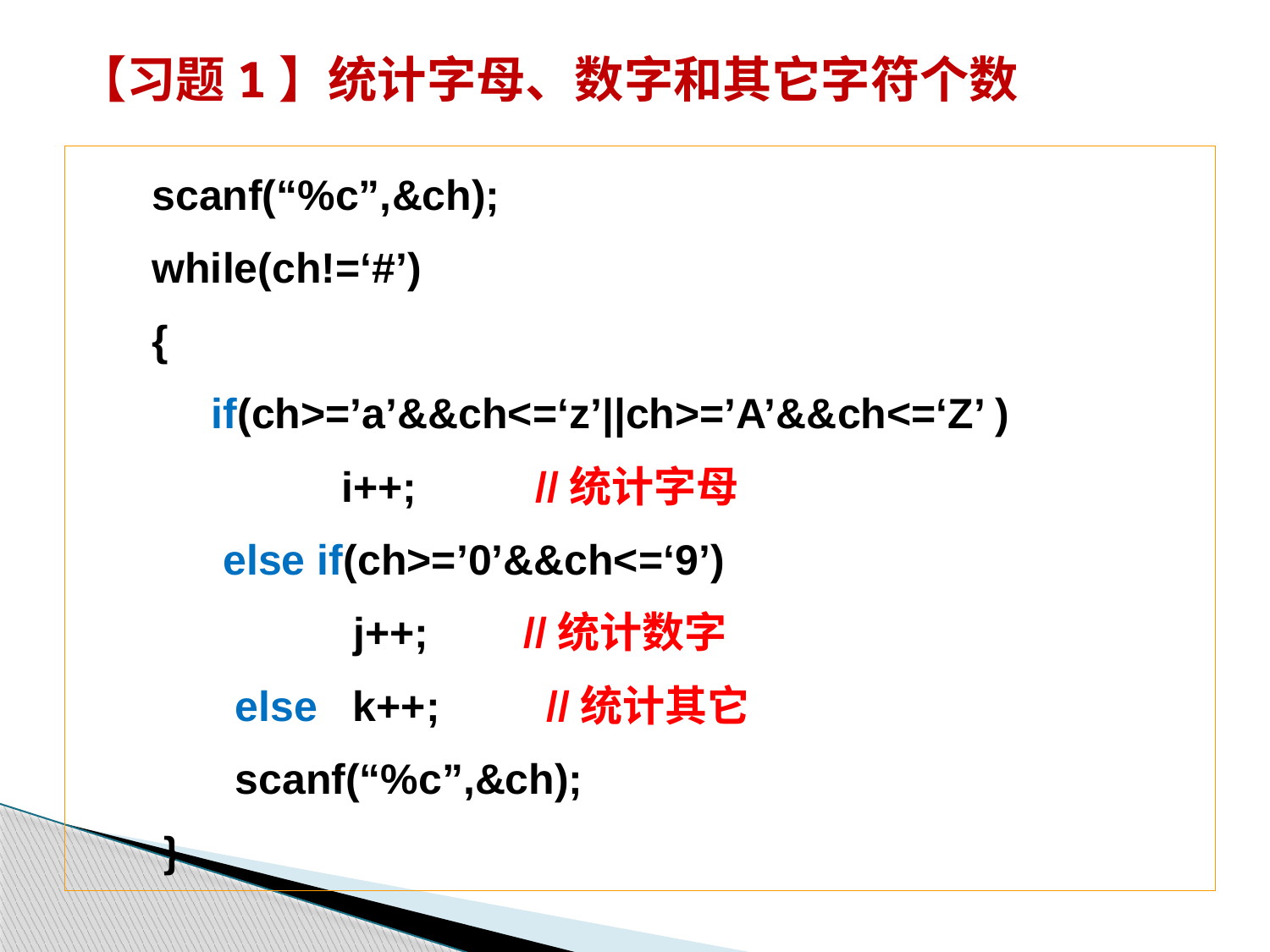

【习题1】统计字母、数字和其它字符个数
     scanf(“%c”,&ch);
     while(ch!=‘#’)
     {
          if(ch>=’a’&&ch<=‘z’||ch>=’A’&&ch<=‘Z’ )
                     i++;          //统计字母
           else if(ch>=’0’&&ch<=‘9’)
                      j++;        //统计数字
            else   k++;         //统计其它
            scanf(“%c”,&ch);
      }